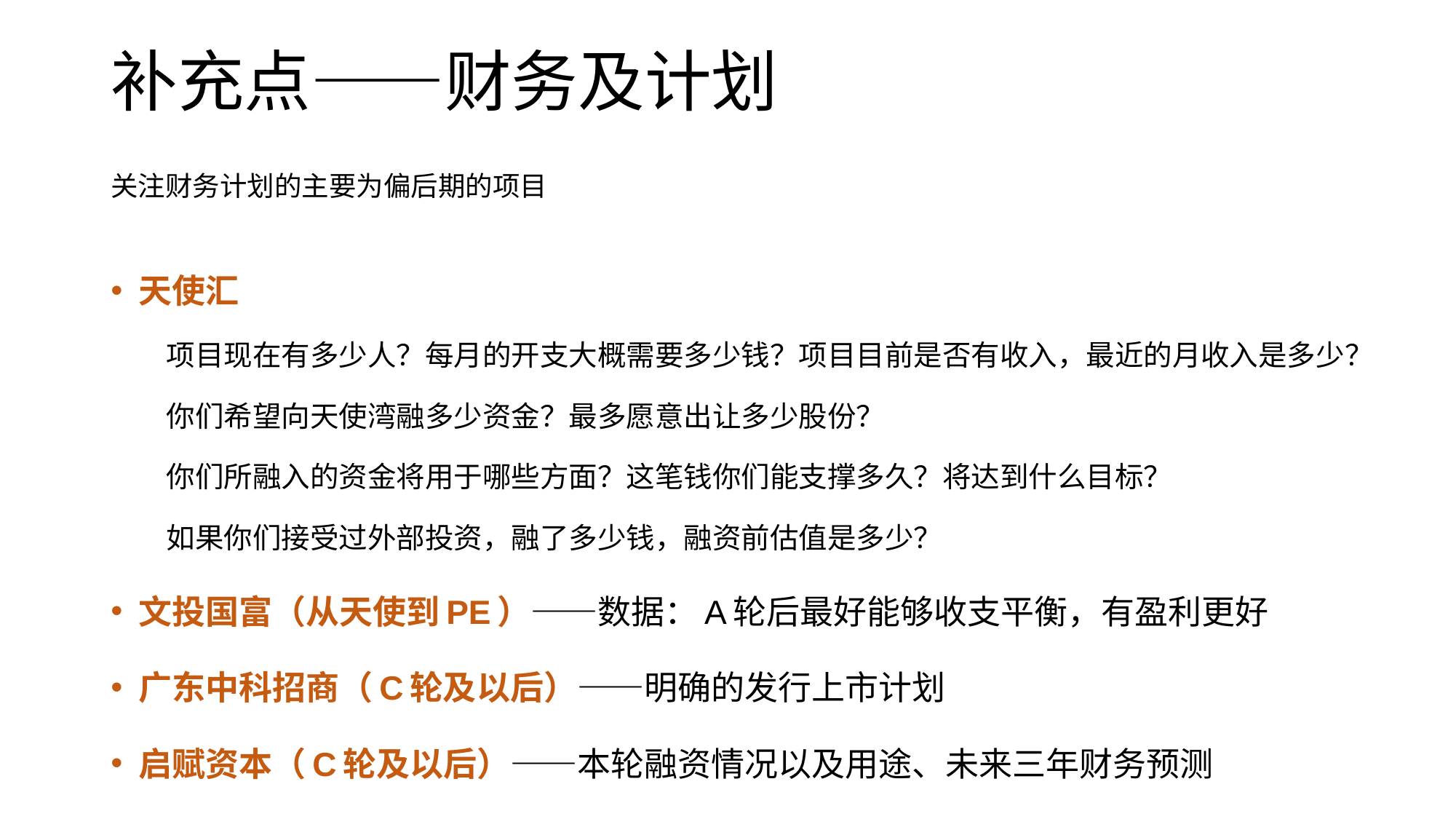

# 补充点——财务及计划
关注财务计划的主要为偏后期的项目
天使汇
项目现在有多少人？每月的开支大概需要多少钱？项目目前是否有收入，最近的月收入是多少？
你们希望向天使湾融多少资金？最多愿意出让多少股份？
你们所融入的资金将用于哪些方面？这笔钱你们能支撑多久？将达到什么目标？
如果你们接受过外部投资，融了多少钱，融资前估值是多少？
文投国富（从天使到PE）——数据：A轮后最好能够收支平衡，有盈利更好
广东中科招商（C轮及以后）——明确的发行上市计划
启赋资本（C轮及以后）——本轮融资情况以及用途、未来三年财务预测